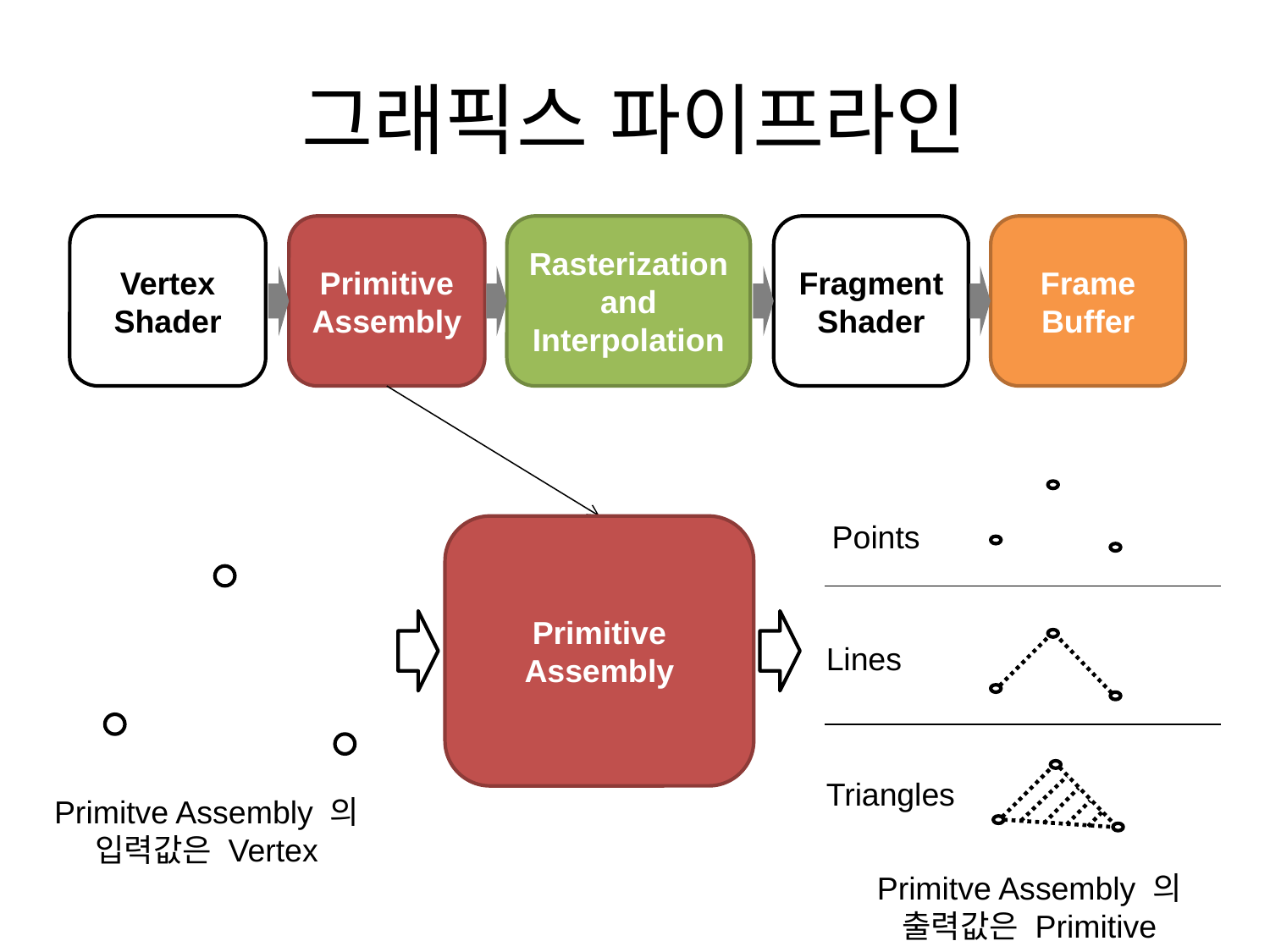

# 그래픽스 파이프라인
Vertex Shader
Primitive Assembly
Rasterization and Interpolation
Fragment Shader
Frame Buffer

Points
Primitive Assembly

Lines

Triangles
Primitve Assembly 의 입력값은 Vertex
Primitve Assembly 의 출력값은 Primitive